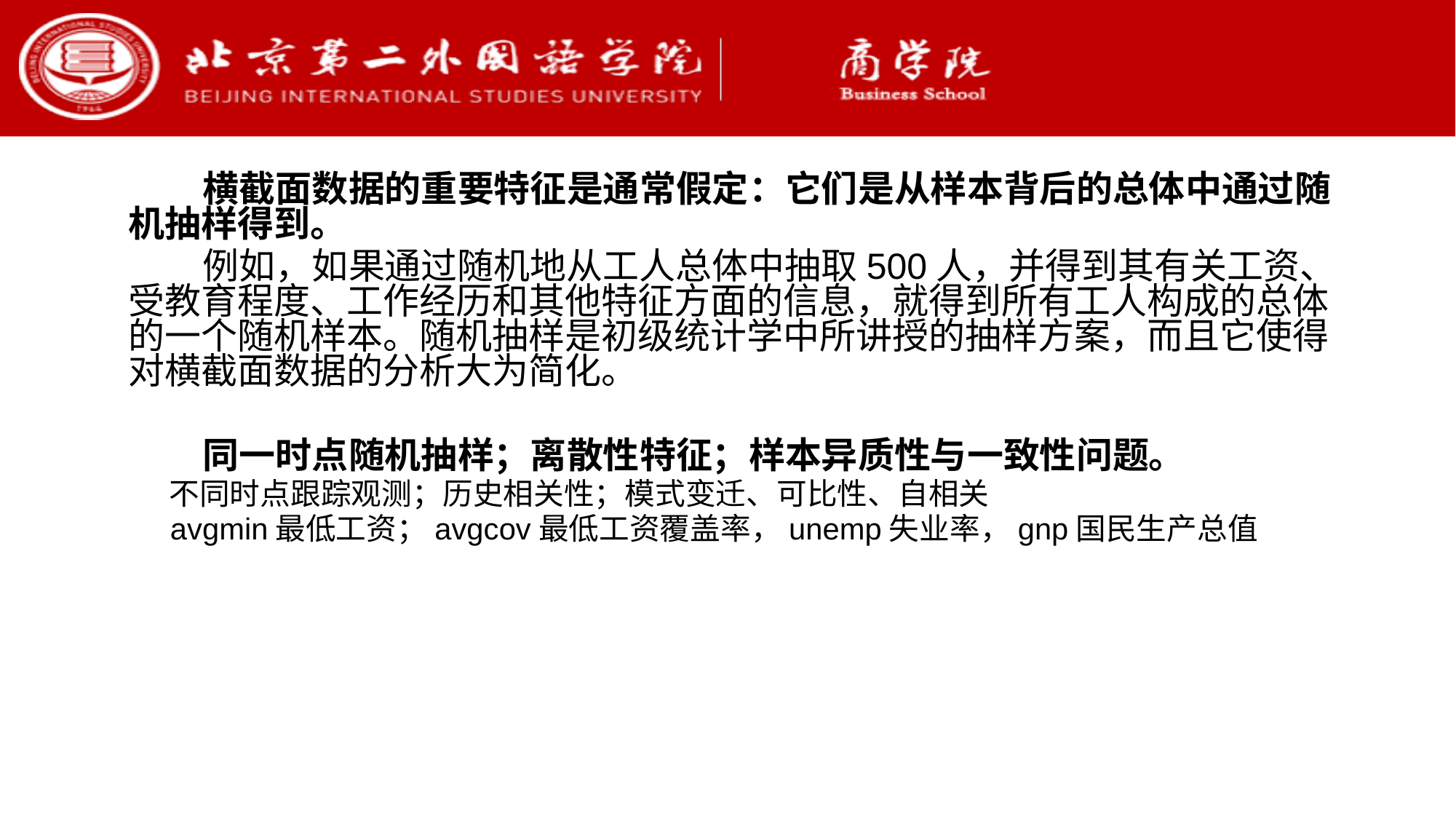

横截面数据的重要特征是通常假定：它们是从样本背后的总体中通过随机抽样得到。
例如，如果通过随机地从工人总体中抽取500人，并得到其有关工资、受教育程度、工作经历和其他特征方面的信息，就得到所有工人构成的总体的一个随机样本。随机抽样是初级统计学中所讲授的抽样方案，而且它使得对横截面数据的分析大为简化。

同一时点随机抽样；离散性特征；样本异质性与一致性问题。
     不同时点跟踪观测；历史相关性；模式变迁、可比性、自相关
     avgmin最低工资；avgcov最低工资覆盖率，unemp失业率，gnp国民生产总值